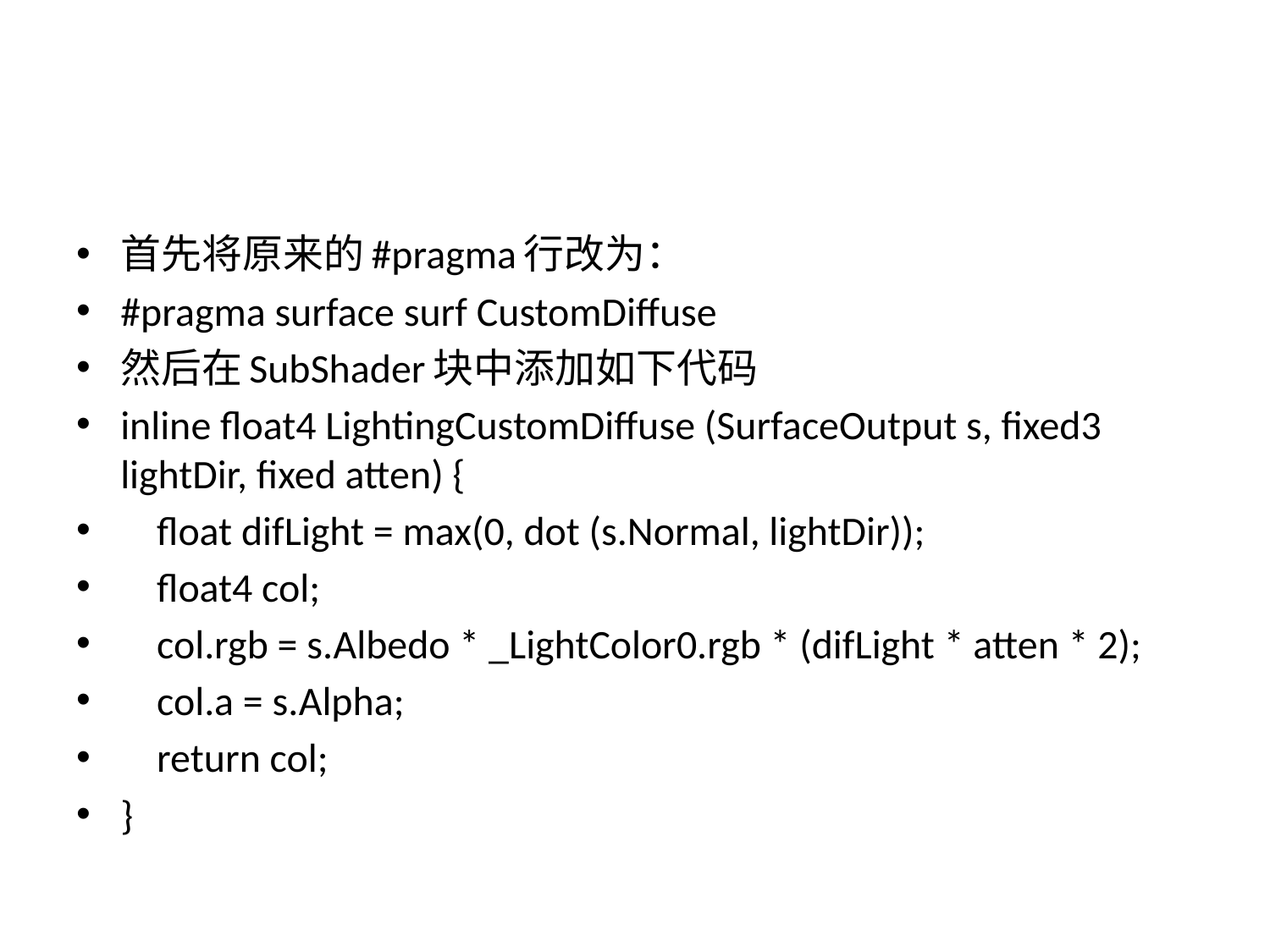

#
首先将原来的#pragma行改为：
#pragma surface surf CustomDiffuse
然后在SubShader块中添加如下代码
inline float4 LightingCustomDiffuse (SurfaceOutput s, fixed3 lightDir, fixed atten) {
    float difLight = max(0, dot (s.Normal, lightDir));
    float4 col;
    col.rgb = s.Albedo * _LightColor0.rgb * (difLight * atten * 2);
    col.a = s.Alpha;
    return col;
}